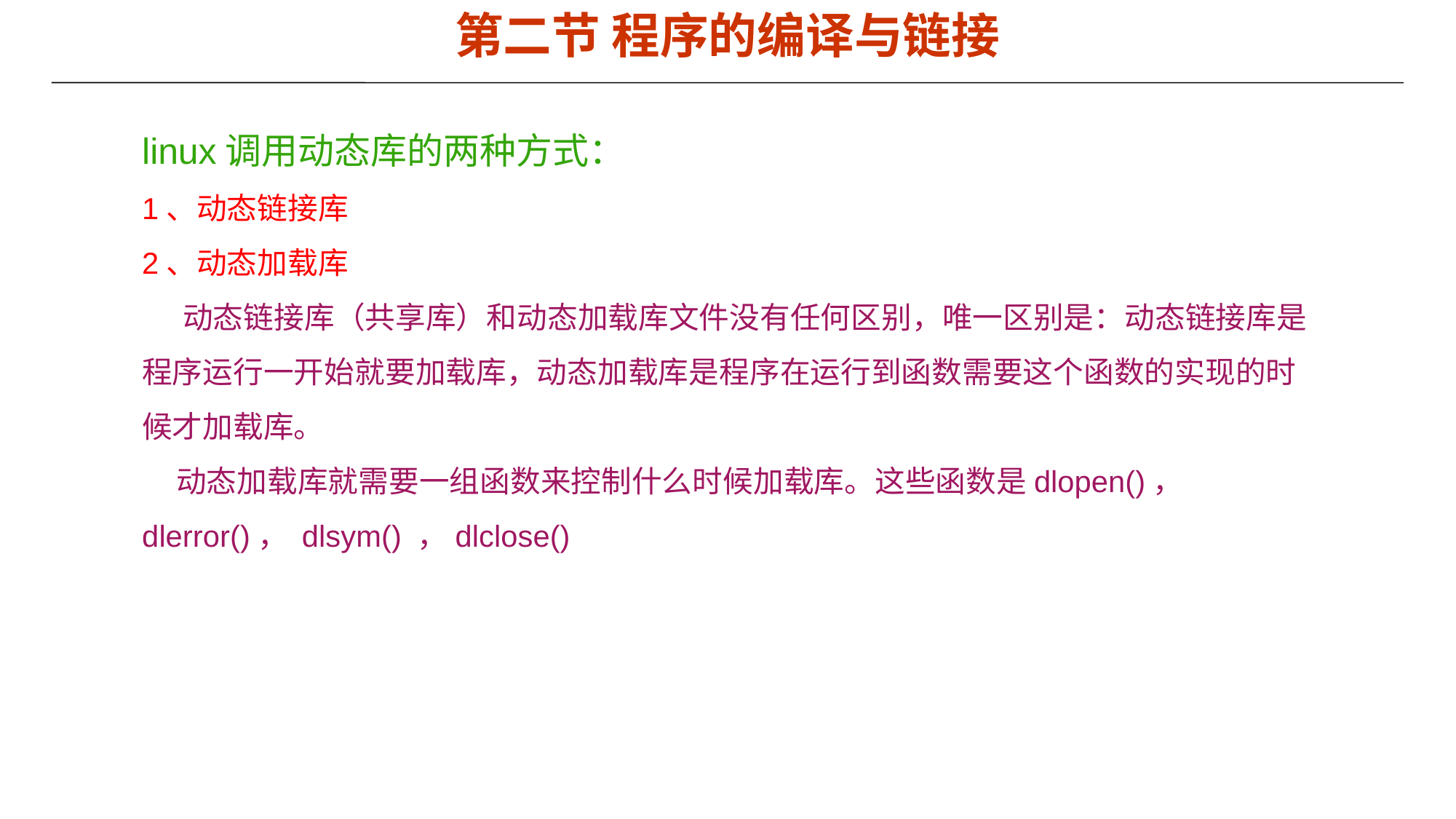

第二节 程序的编译与链接

linux调用动态库的两种方式：
1、动态链接库
2、动态加载库
     动态链接库（共享库）和动态加载库文件没有任何区别，唯一区别是：动态链接库是程序运行一开始就要加载库，动态加载库是程序在运行到函数需要这个函数的实现的时候才加载库。
    动态加载库就需要一组函数来控制什么时候加载库。这些函数是dlopen()， dlerror()， dlsym() ，dlclose()